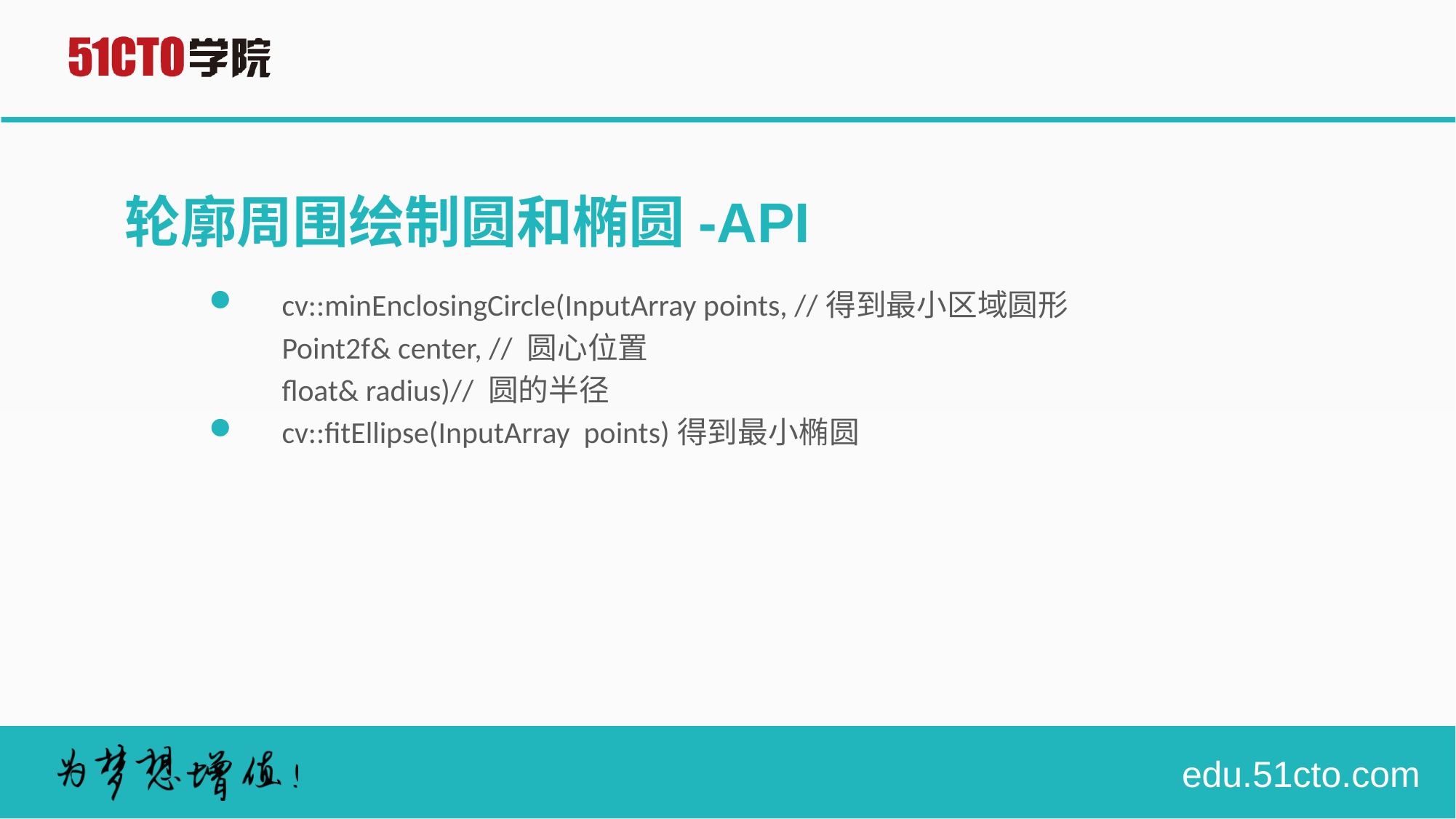

# 轮廓周围绘制圆和椭圆-API
cv::minEnclosingCircle(InputArray points, //得到最小区域圆形
	Point2f& center, // 圆心位置
	float& radius)// 圆的半径
cv::fitEllipse(InputArray  points)得到最小椭圆